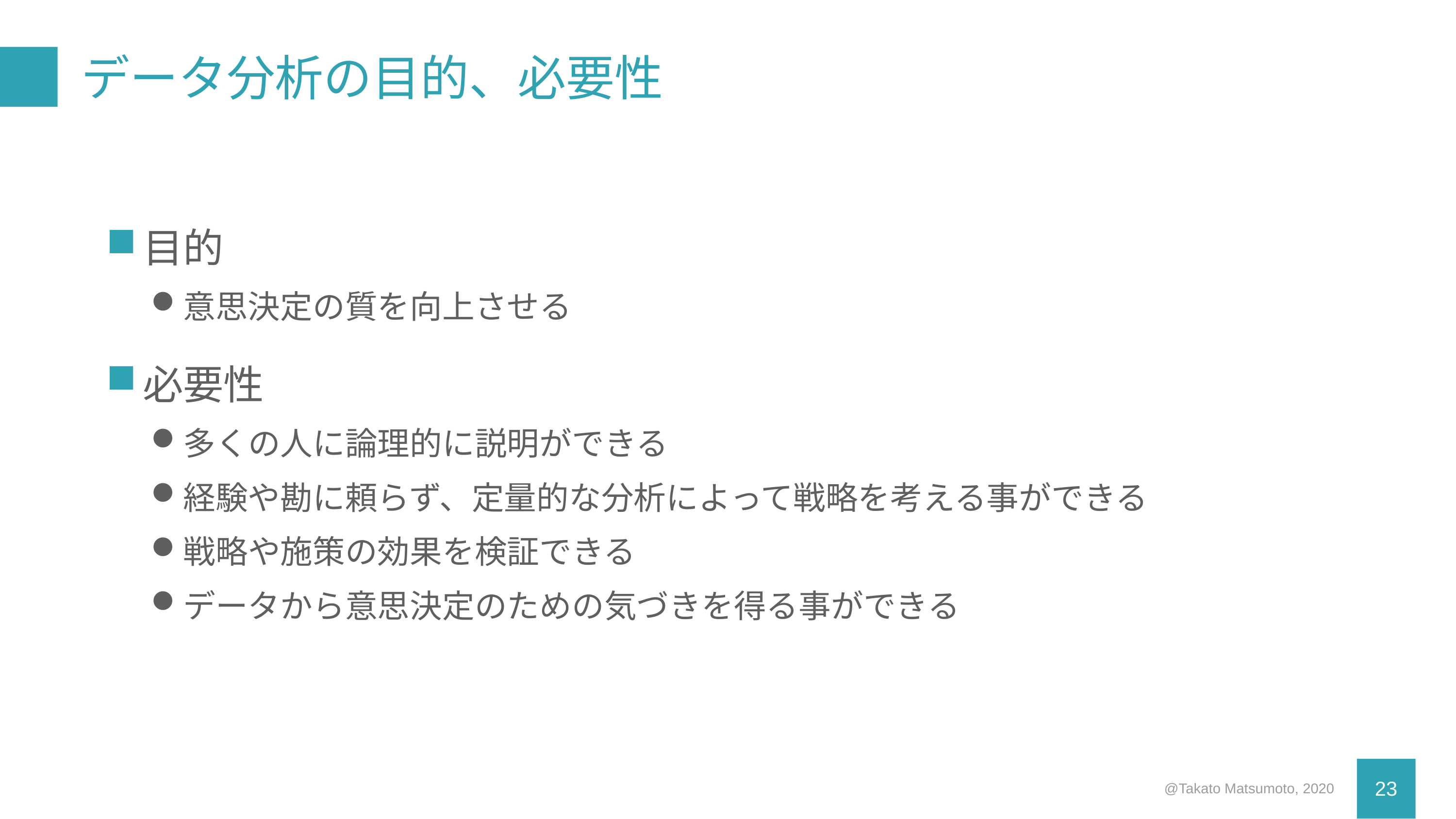

# データ分析の目的、必要性
目的
意思決定の質を向上させる
必要性
多くの人に論理的に説明ができる
経験や勘に頼らず、定量的な分析によって戦略を考える事ができる
戦略や施策の効果を検証できる
データから意思決定のための気づきを得る事ができる

@Takato Matsumoto, 2020
23